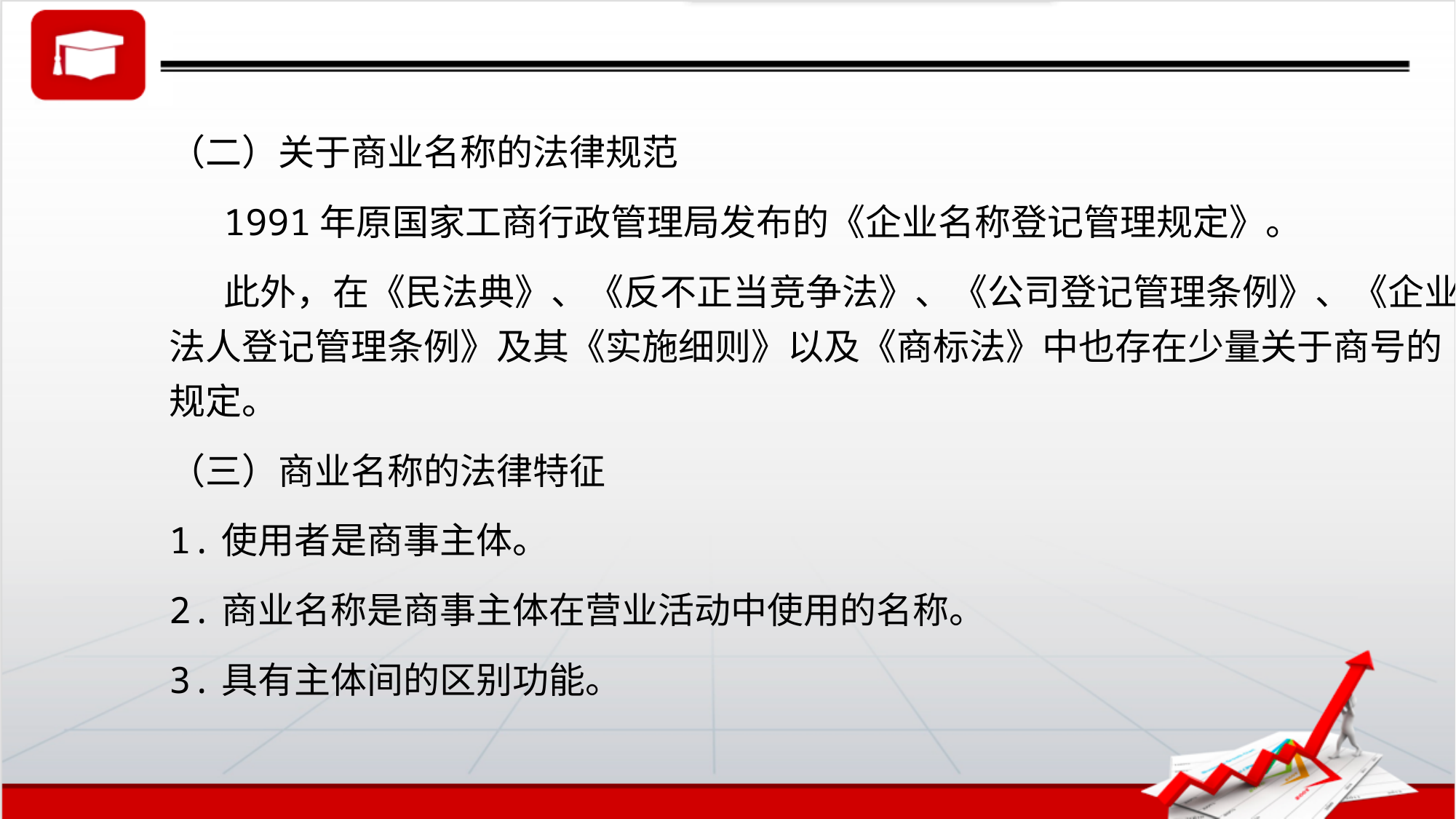

（二）关于商业名称的法律规范
1991年原国家工商行政管理局发布的《企业名称登记管理规定》。
此外，在《民法典》、《反不正当竞争法》、《公司登记管理条例》、《企业法人登记管理条例》及其《实施细则》以及《商标法》中也存在少量关于商号的规定。
（三）商业名称的法律特征
1.使用者是商事主体。
2.商业名称是商事主体在营业活动中使用的名称。
3.具有主体间的区别功能。